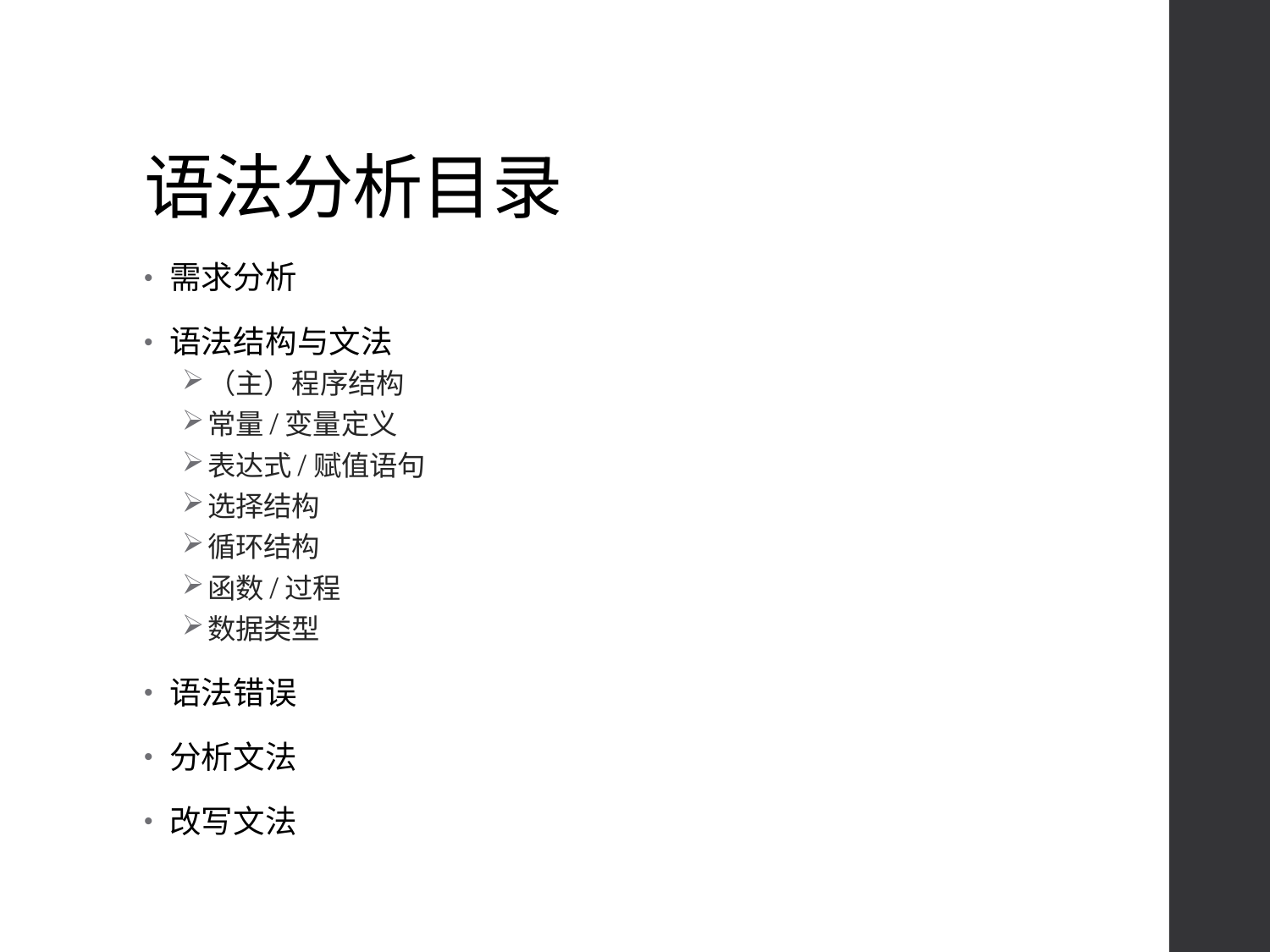

# 语法分析目录
需求分析
语法结构与文法
（主）程序结构
常量/变量定义
表达式/赋值语句
选择结构
循环结构
函数/过程
数据类型
语法错误
分析文法
改写文法